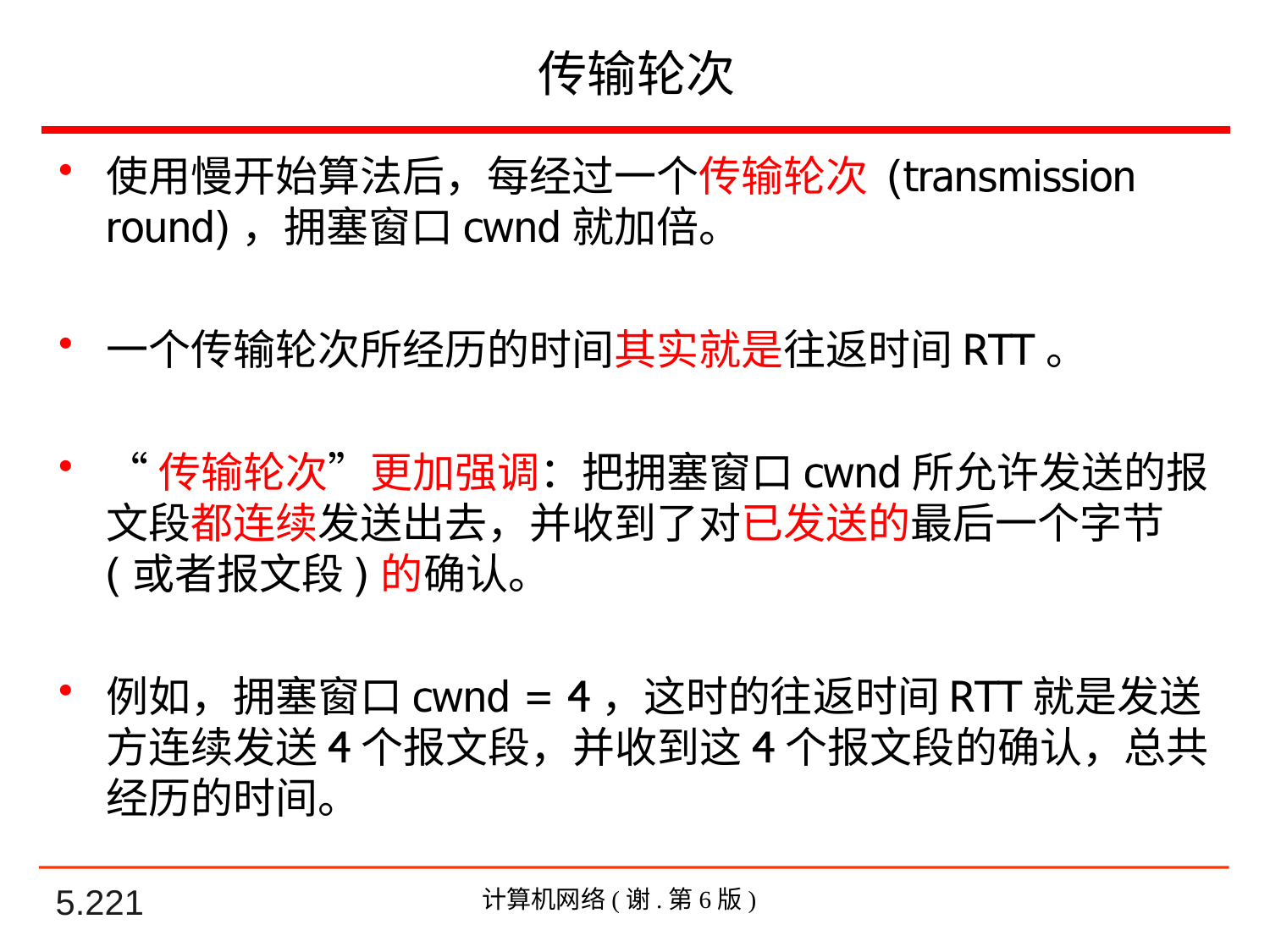

# 传输轮次
使用慢开始算法后，每经过一个传输轮次 (transmission round)，拥塞窗口cwnd就加倍。

一个传输轮次所经历的时间其实就是往返时间RTT。

“传输轮次”更加强调：把拥塞窗口cwnd所允许发送的报文段都连续发送出去，并收到了对已发送的最后一个字节(或者报文段)的确认。

例如，拥塞窗口cwnd = 4，这时的往返时间RTT就是发送方连续发送4个报文段，并收到这4个报文段的确认，总共经历的时间。